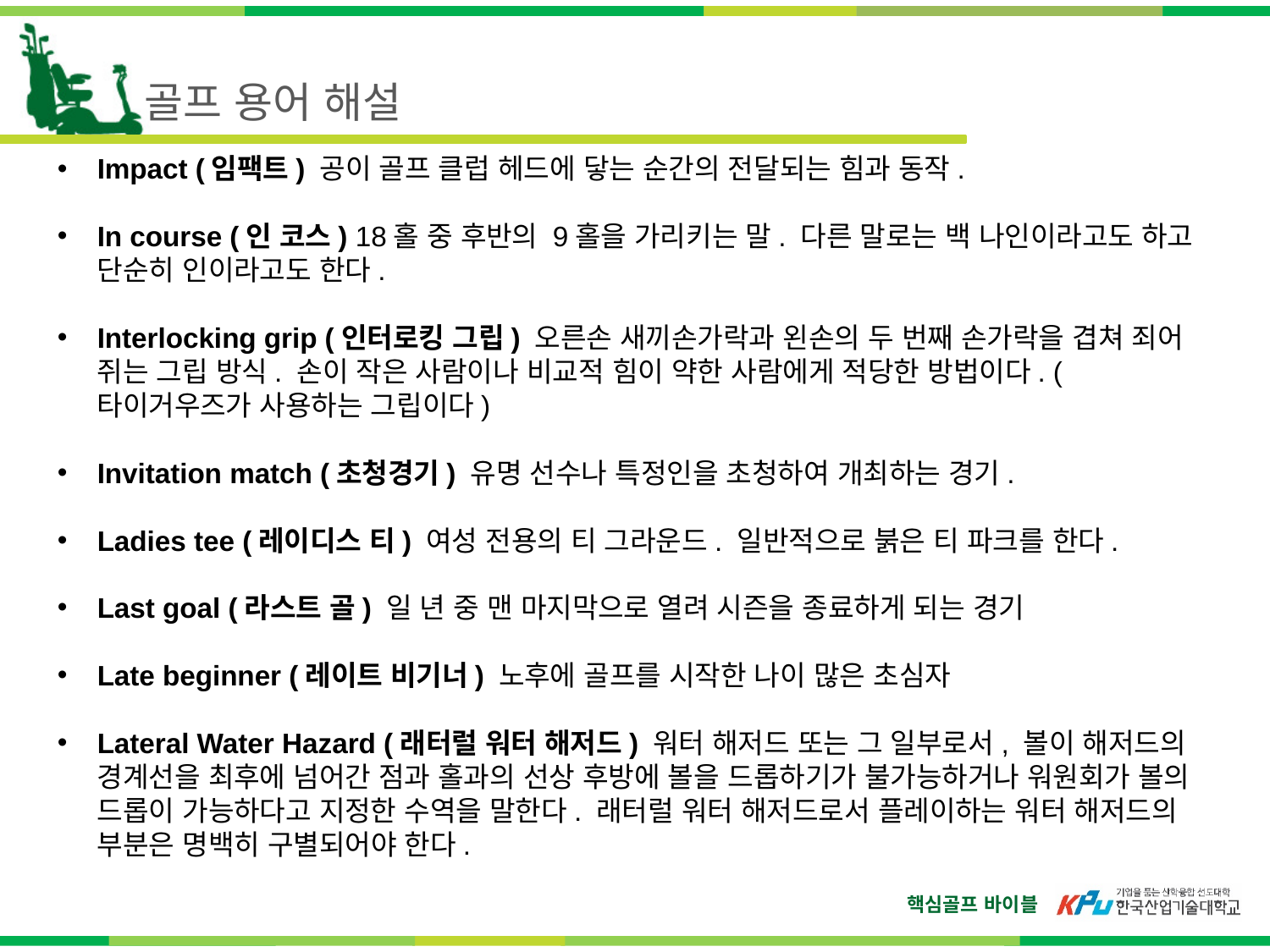

골프 용어 해설

Impact (임팩트) 공이 골프 클럽 헤드에 닿는 순간의 전달되는 힘과 동작.

In course (인 코스) 18홀 중 후반의 9홀을 가리키는 말. 다른 말로는 백 나인이라고도 하고 단순히 인이라고도 한다.

Interlocking grip (인터로킹 그립) 오른손 새끼손가락과 왼손의 두 번째 손가락을 겹쳐 죄어 쥐는 그립 방식. 손이 작은 사람이나 비교적 힘이 약한 사람에게 적당한 방법이다. (타이거우즈가 사용하는 그립이다)

Invitation match (초청경기) 유명 선수나 특정인을 초청하여 개최하는 경기.

Ladies tee (레이디스 티) 여성 전용의 티 그라운드. 일반적으로 붉은 티 파크를 한다.

Last goal (라스트 골) 일 년 중 맨 마지막으로 열려 시즌을 종료하게 되는 경기

Late beginner (레이트 비기너) 노후에 골프를 시작한 나이 많은 초심자

Lateral Water Hazard (래터럴 워터 해저드) 워터 해저드 또는 그 일부로서, 볼이 해저드의 경계선을 최후에 넘어간 점과 홀과의 선상 후방에 볼을 드롭하기가 불가능하거나 워원회가 볼의 드롭이 가능하다고 지정한 수역을 말한다. 래터럴 워터 해저드로서 플레이하는 워터 해저드의 부분은 명백히 구별되어야 한다.